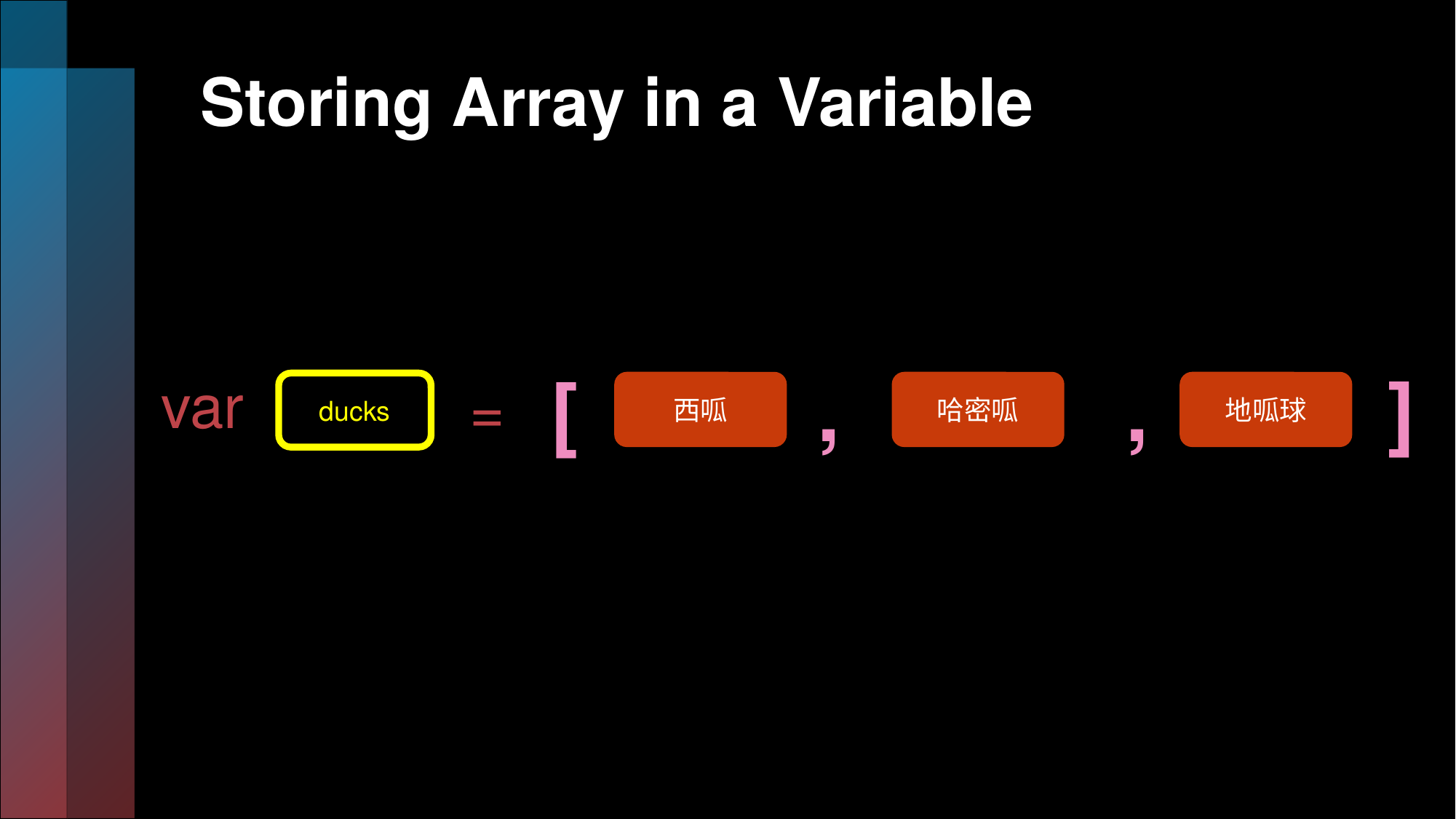

# Storing Array in a Variable
,
,
]
[
var
=
西呱
哈密呱
地呱球
ducks